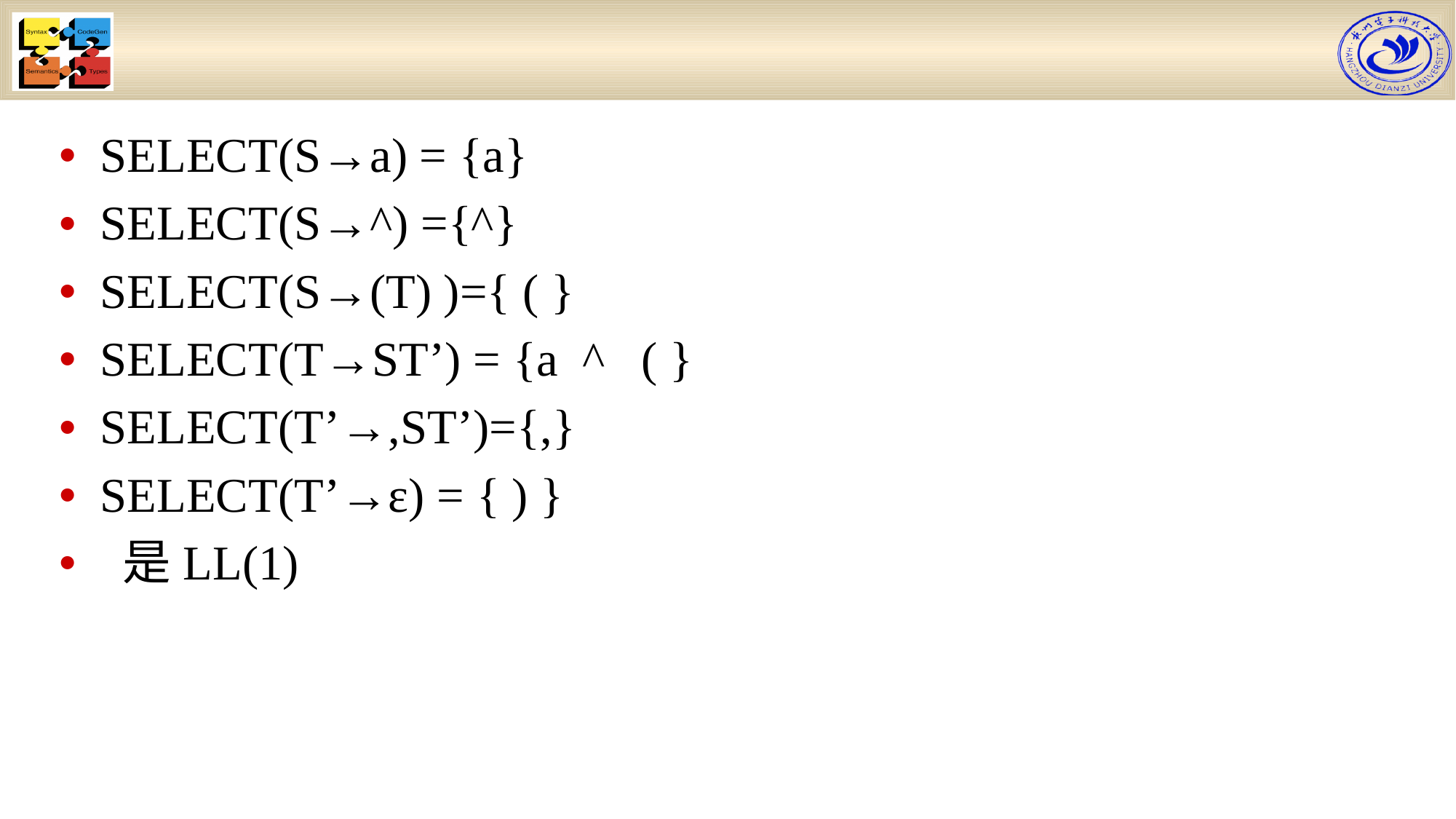

#
SELECT(S→a) = {a}
SELECT(S→^) ={^}
SELECT(S→(T) )={ ( }
SELECT(T→ST’) = {a  ^   ( }
SELECT(T’→,ST’)={,}
SELECT(T’→ε) = { ) }
 是LL(1)